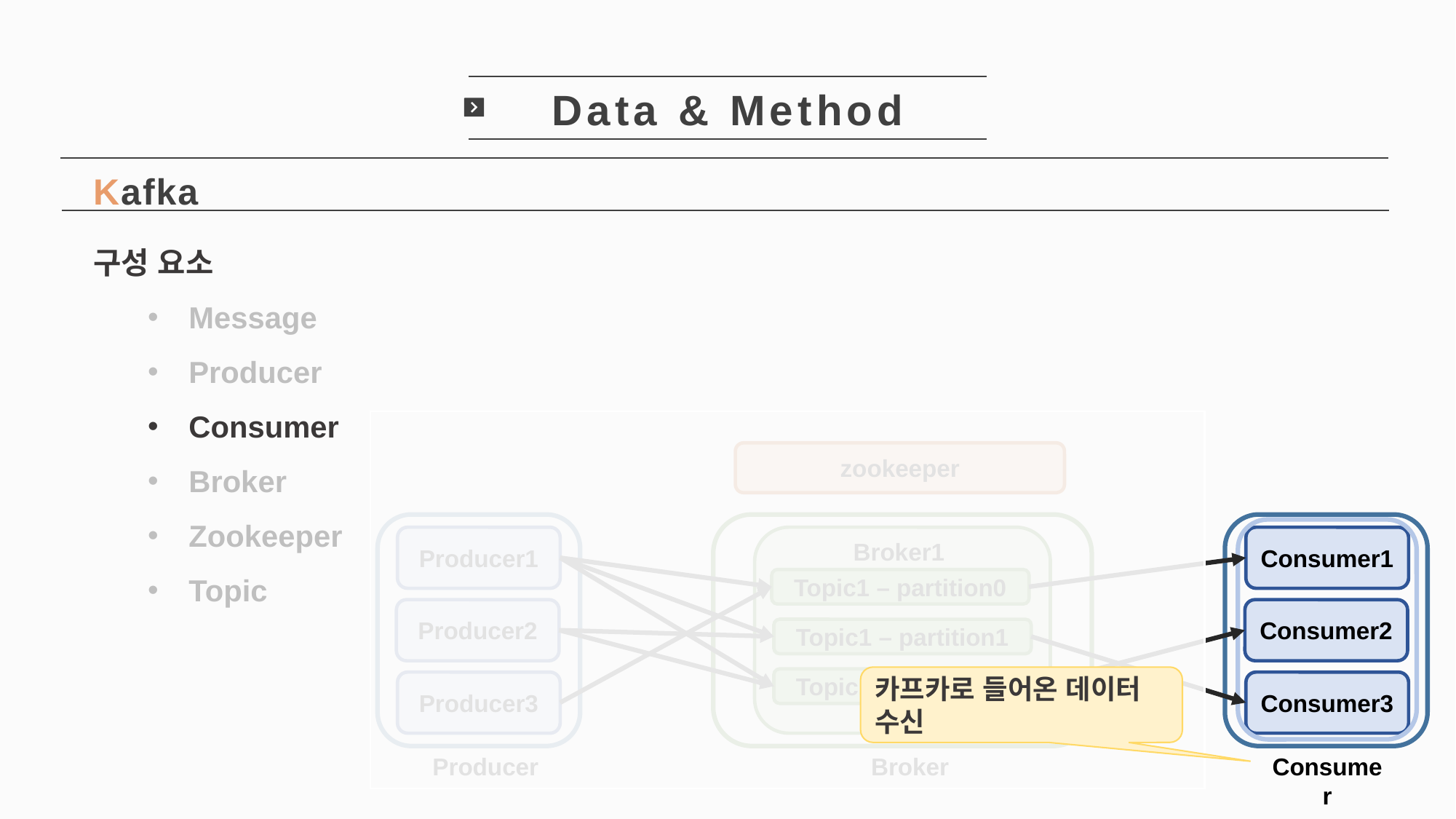

Data & Method

Kafka
구성 요소
Message
Producer
Consumer
Broker
Zookeeper
Topic

zookeeper

Producer1
Consumer1
Broker1
Topic1 – partition0
Producer2
Consumer2
Topic1 – partition1
Topic1 – partition2
Producer3
Consumer3
Producer
Broker
Consumer
카프카로 들어온 데이터 수신